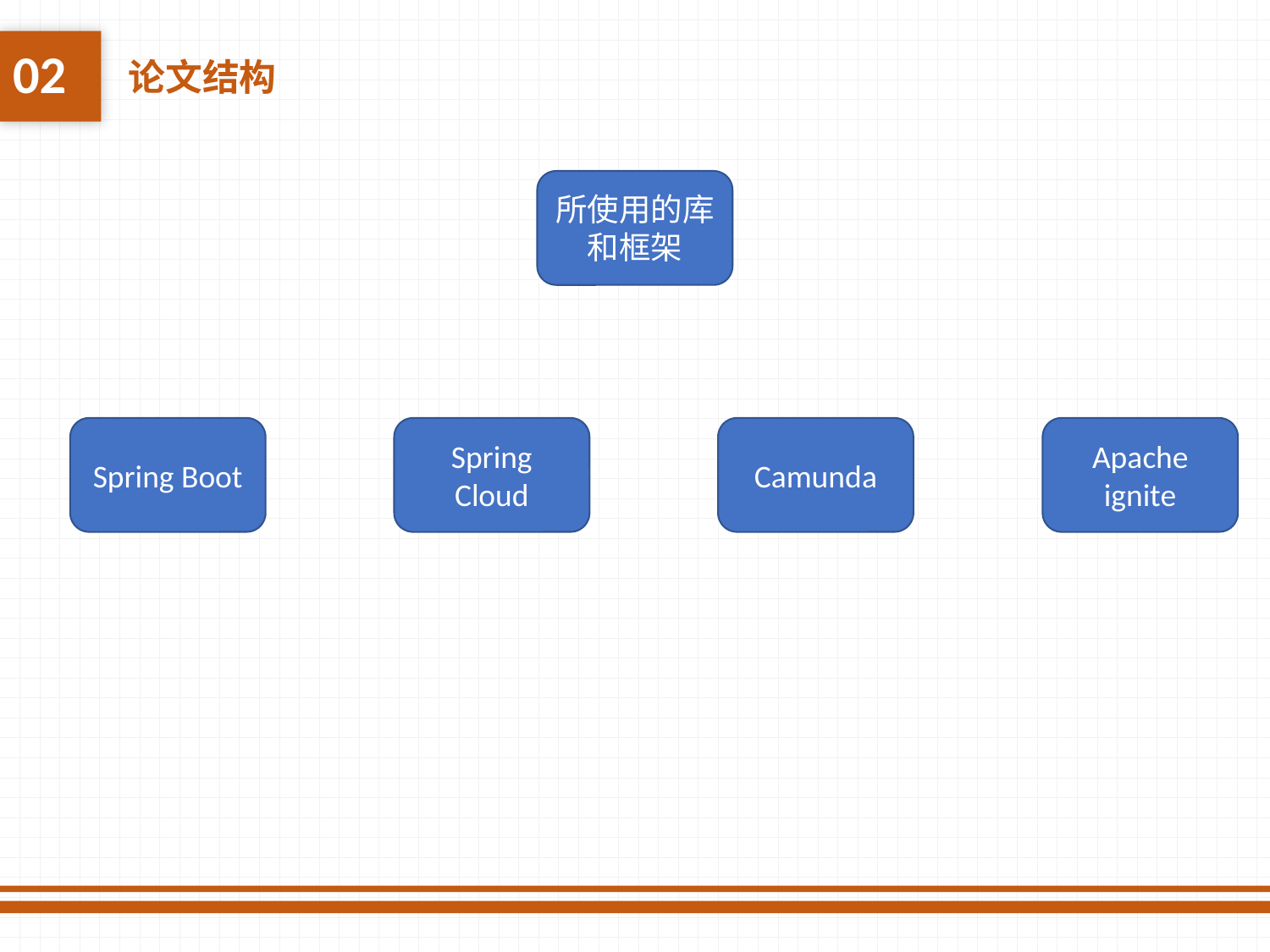

02
论文结构
所使用的库和框架
Spring Boot
Spring Cloud
Camunda
Apache ignite